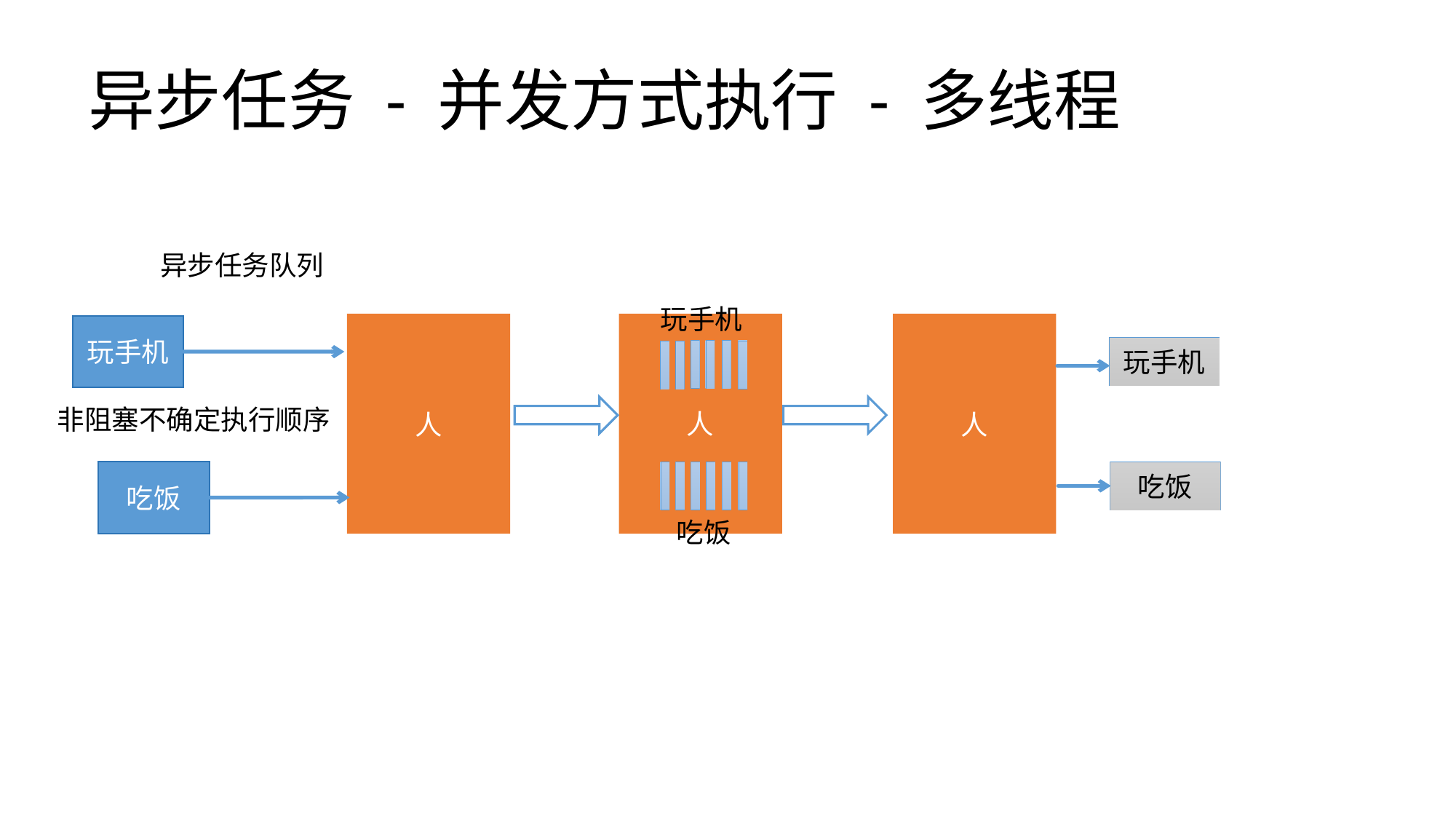

# 异步任务 - 并发方式执行 - 多线程
异步任务队列
玩手机
人
人
人
玩手机
玩手机

非阻塞不确定执行顺序

吃饭

吃饭
吃饭